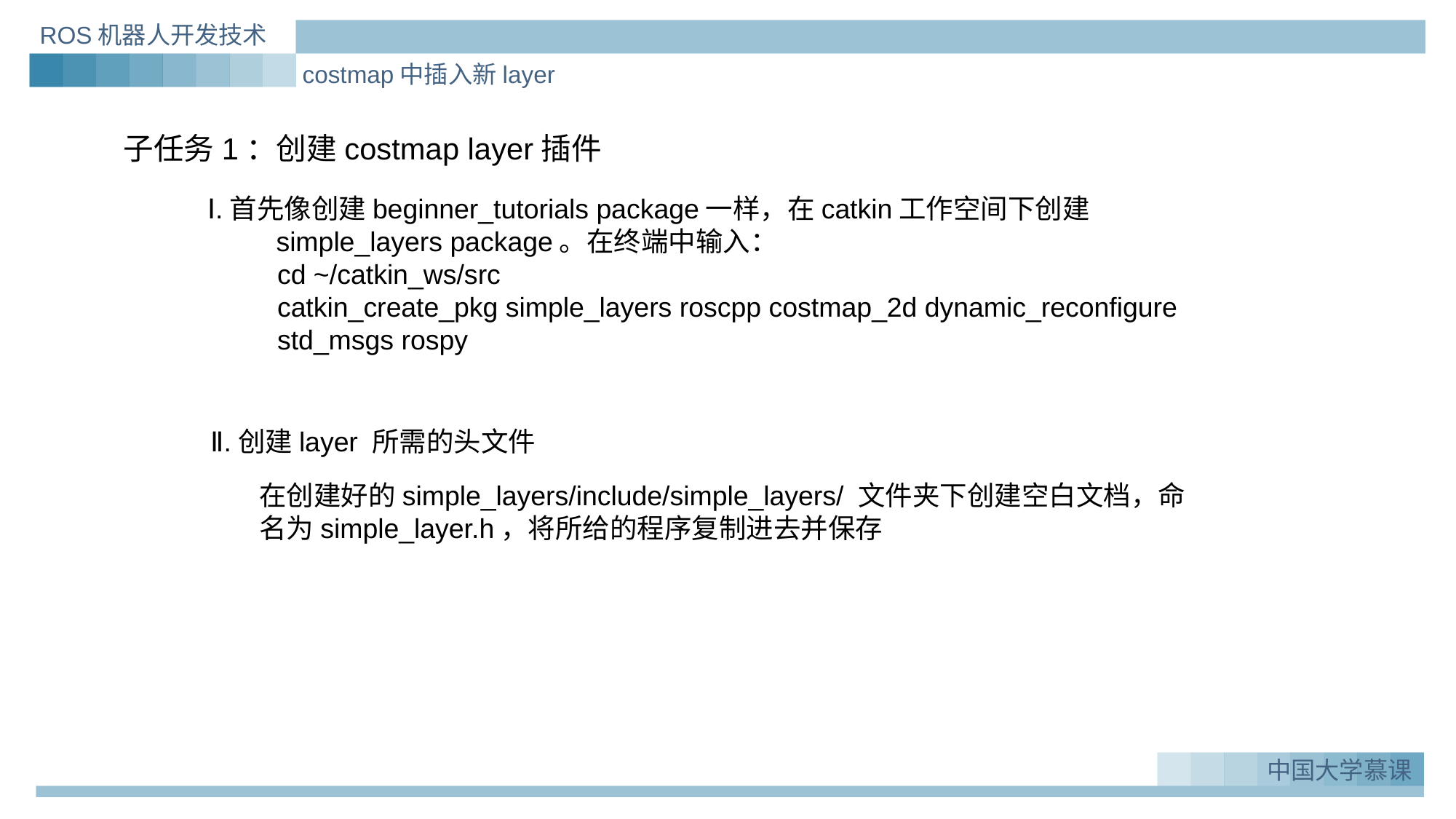

ROS机器人开发技术
costmap中插入新layer
子任务1：创建costmap layer插件
 Ⅰ.首先像创建beginner_tutorials package一样，在catkin工作空间下创建
          simple_layers package。在终端中输入：
   cd ~/catkin_ws/src
   catkin_create_pkg simple_layers roscpp costmap_2d dynamic_reconfigure
   std_msgs rospy
Ⅱ.创建layer 所需的头文件
 在创建好的simple_layers/include/simple_layers/ 文件夹下创建空白文档，命
 名为simple_layer.h，将所给的程序复制进去并保存
中国大学慕课